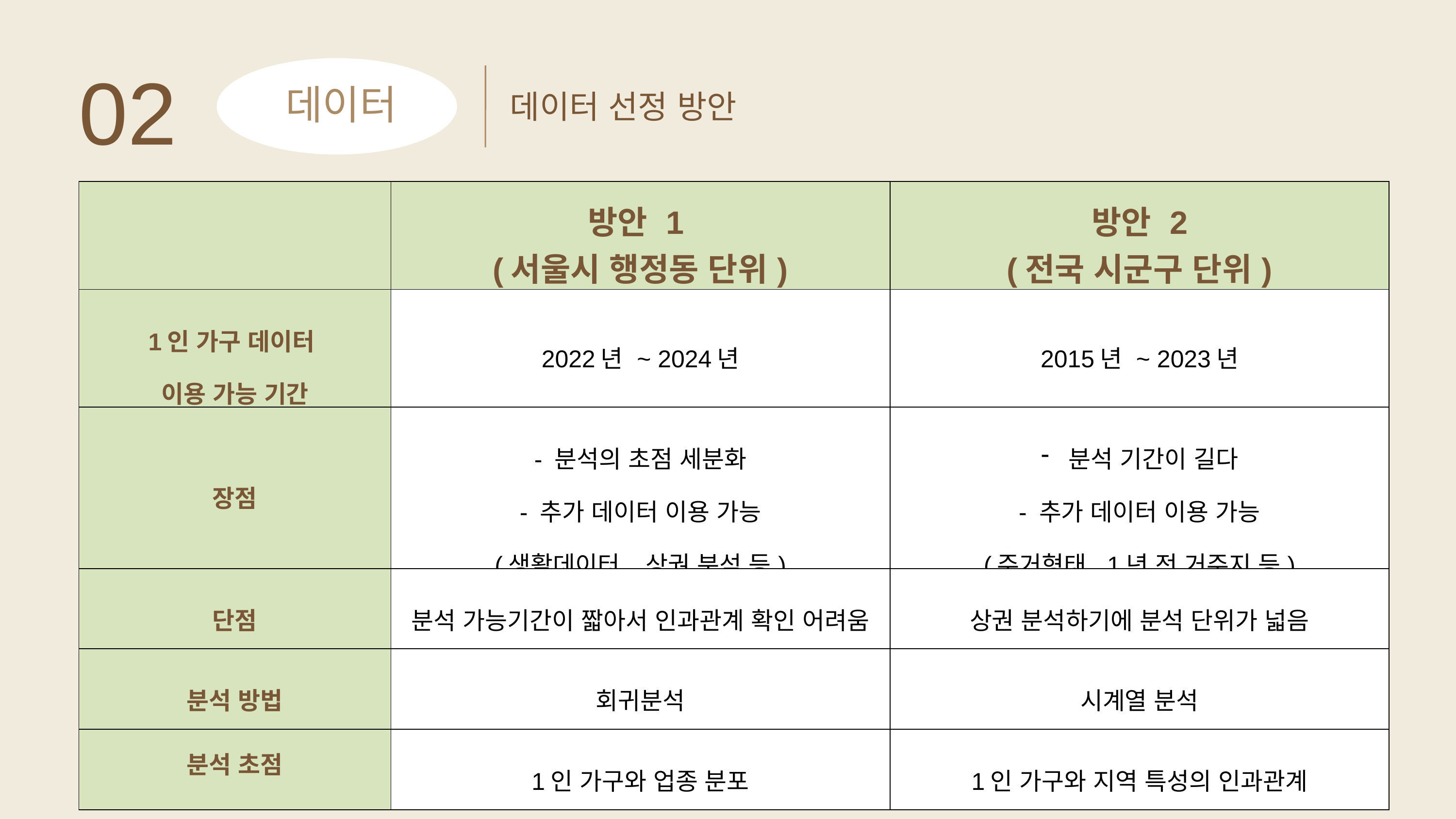

02

결론

데이터 선정 방안
데이터
|  | 방안 1 (서울시 행정동 단위) | 방안 2 (전국 시군구 단위) |
| --- | --- | --- |
| 1인 가구 데이터 이용 가능 기간 | 2022년 ~ 2024년 | 2015년 ~ 2023년 |
| 장점 | - 분석의 초점 세분화 - 추가 데이터 이용 가능 (생활데이터, 상권 분석 등) | 분석 기간이 길다 - 추가 데이터 이용 가능 (주거형태, 1년 전 거주지 등) |
| 단점 | 분석 가능기간이 짧아서 인과관계 확인 어려움 | 상권 분석하기에 분석 단위가 넓음 |
| 분석 방법 | 회귀분석 | 시계열 분석 |
| 분석 초점 | 1인 가구와 업종 분포 | 1인 가구와 지역 특성의 인과관계 |